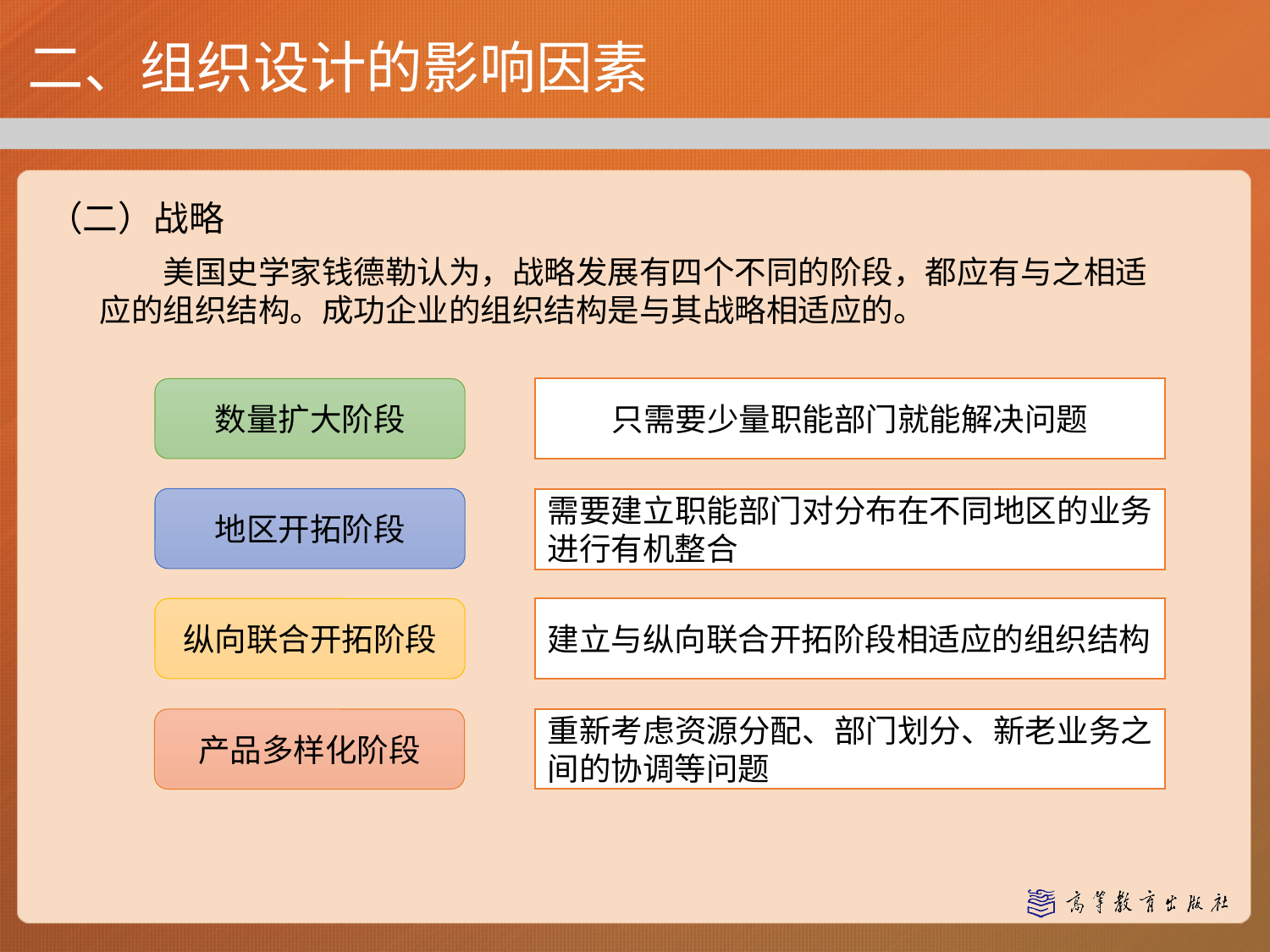

二、组织设计的影响因素
（二）战略
美国史学家钱德勒认为，战略发展有四个不同的阶段，都应有与之相适应的组织结构。成功企业的组织结构是与其战略相适应的。
数量扩大阶段
只需要少量职能部门就能解决问题
地区开拓阶段
需要建立职能部门对分布在不同地区的业务进行有机整合
纵向联合开拓阶段
建立与纵向联合开拓阶段相适应的组织结构
产品多样化阶段
重新考虑资源分配、部门划分、新老业务之间的协调等问题